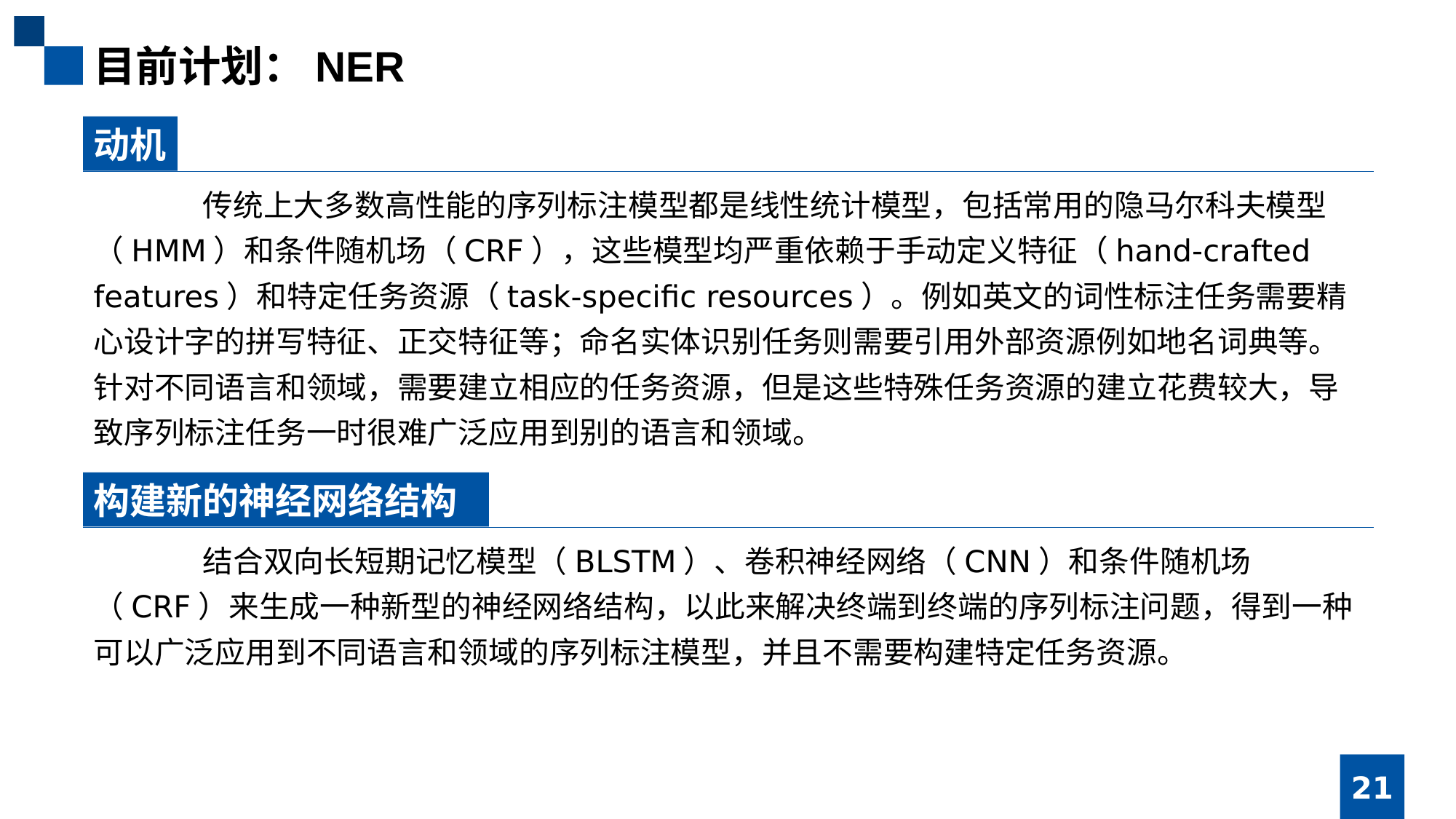

目前计划：NER
动机
	传统上大多数高性能的序列标注模型都是线性统计模型，包括常用的隐马尔科夫模型（HMM）和条件随机场（CRF），这些模型均严重依赖于手动定义特征（hand-crafted features）和特定任务资源（task-specific resources）。例如英文的词性标注任务需要精心设计字的拼写特征、正交特征等；命名实体识别任务则需要引用外部资源例如地名词典等。针对不同语言和领域，需要建立相应的任务资源，但是这些特殊任务资源的建立花费较大，导致序列标注任务一时很难广泛应用到别的语言和领域。
构建新的神经网络结构
	结合双向长短期记忆模型（BLSTM）、卷积神经网络（CNN）和条件随机场（CRF）来生成一种新型的神经网络结构，以此来解决终端到终端的序列标注问题，得到一种可以广泛应用到不同语言和领域的序列标注模型，并且不需要构建特定任务资源。
21